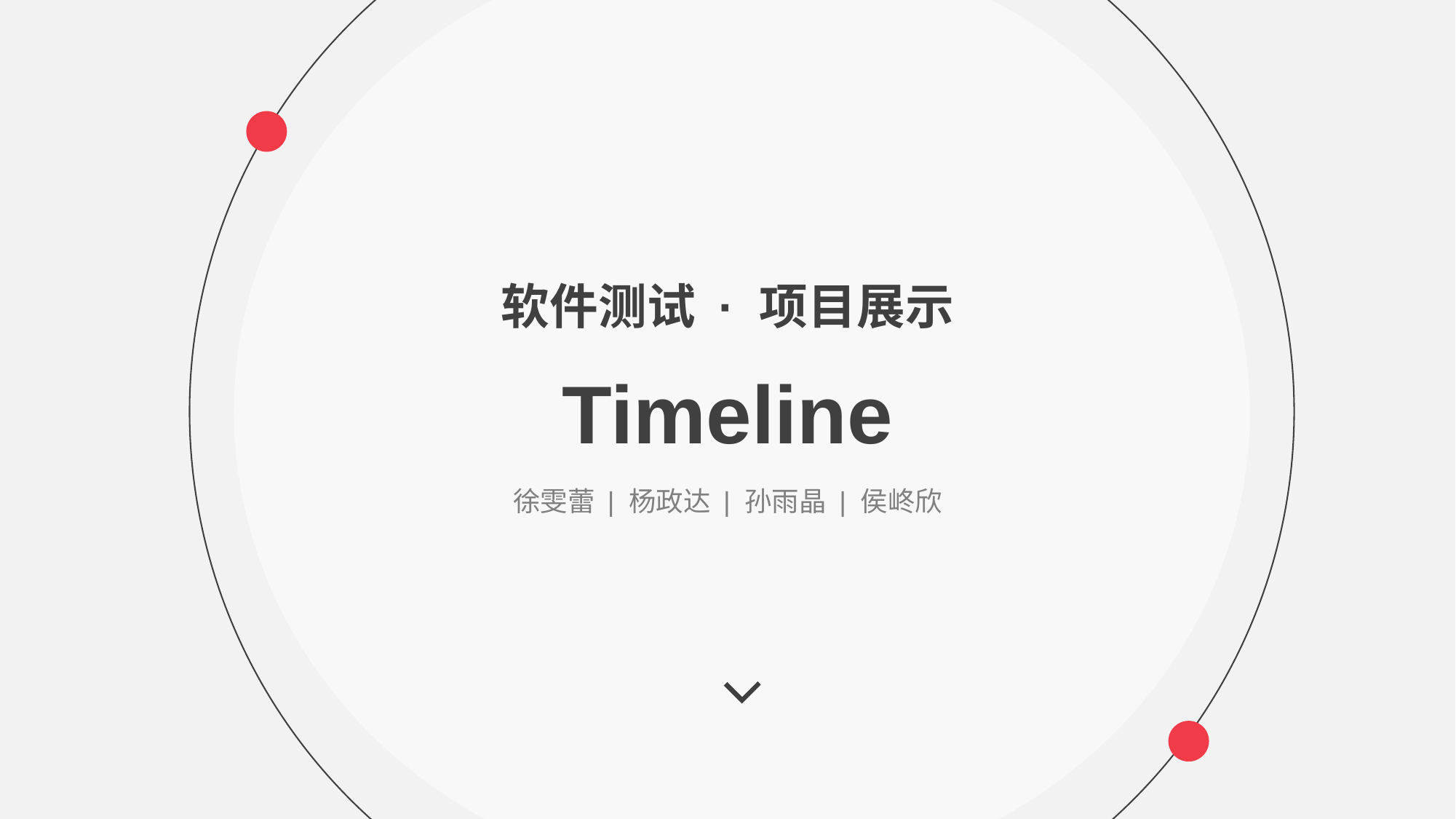

软件测试 · 项目展示
Timeline
徐雯蕾 | 杨政达 | 孙雨晶 | 侯峂欣